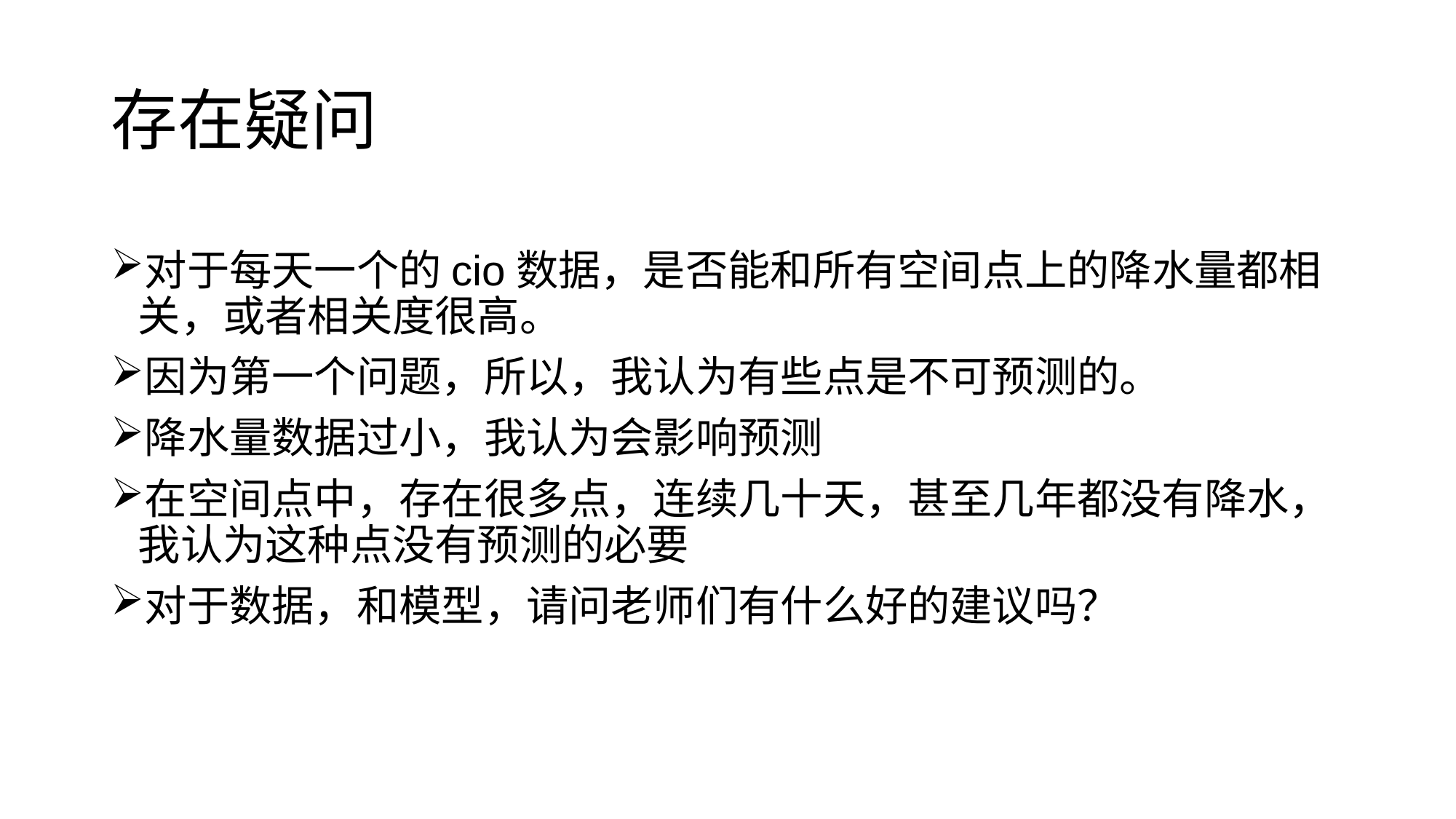

# 存在疑问
对于每天一个的cio数据，是否能和所有空间点上的降水量都相关，或者相关度很高。
因为第一个问题，所以，我认为有些点是不可预测的。
降水量数据过小，我认为会影响预测
在空间点中，存在很多点，连续几十天，甚至几年都没有降水，我认为这种点没有预测的必要
对于数据，和模型，请问老师们有什么好的建议吗？